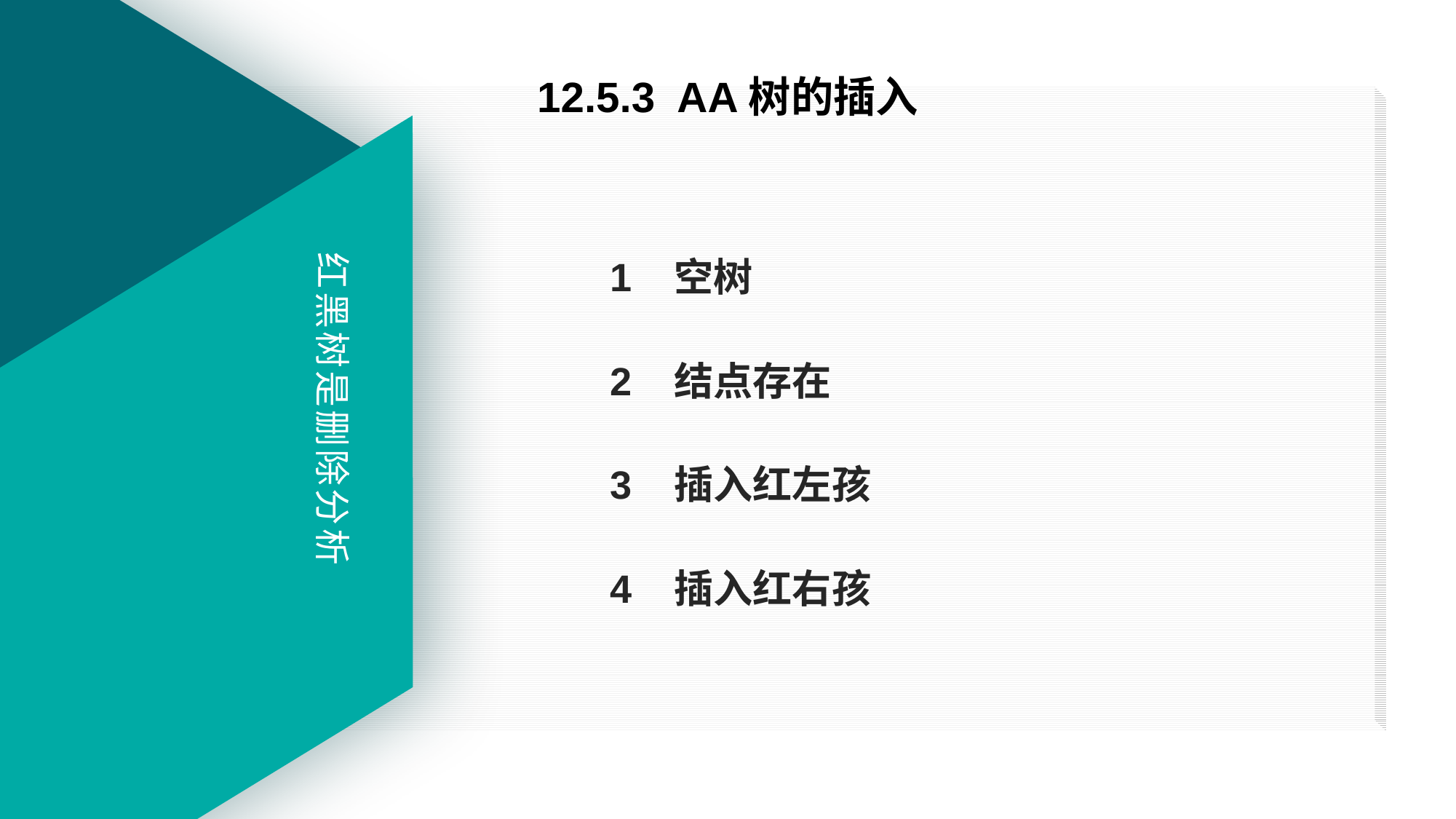

# 12.5.3  AA树的插入

1   空树
2   结点存在
3   插入红左孩
4   插入红右孩

红黑树是删除分析